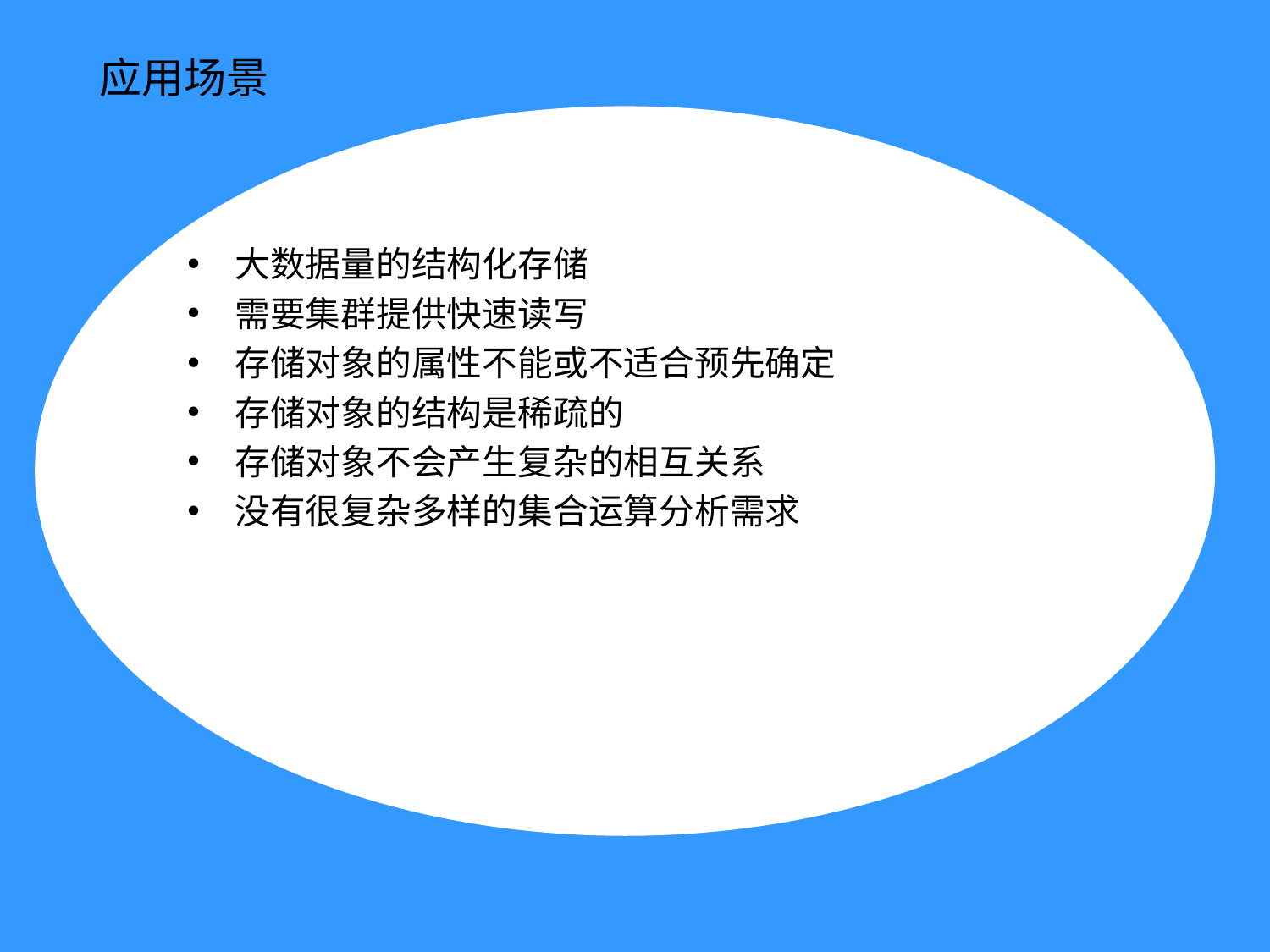

# 应用场景
大数据量的结构化存储
需要集群提供快速读写
存储对象的属性不能或不适合预先确定
存储对象的结构是稀疏的
存储对象不会产生复杂的相互关系
没有很复杂多样的集合运算分析需求